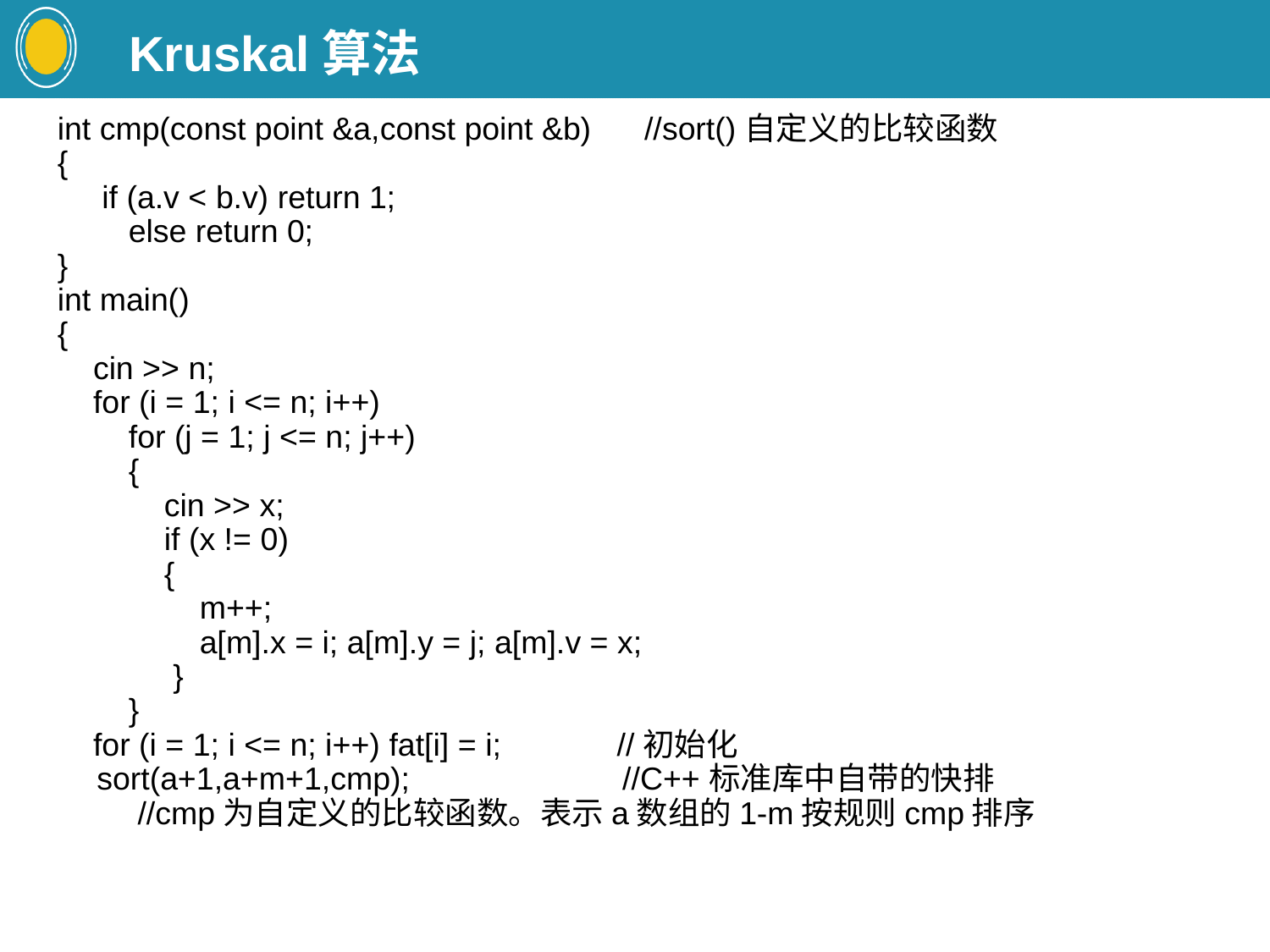

Kruskal算法
int cmp(const point &a,const point &b)      //sort()自定义的比较函数
{
     if (a.v < b.v) return 1;
        else return 0;
}
int main()
{
    cin >> n;
    for (i = 1; i <= n; i++)
        for (j = 1; j <= n; j++)
        {
            cin >> x;
            if (x != 0)
            {
                m++;
                a[m].x = i; a[m].y = j; a[m].v = x;
             }
        }
    for (i = 1; i <= n; i++) fat[i] = i;             //初始化
　sort(a+1,a+m+1,cmp);                        //C++标准库中自带的快排
         //cmp为自定义的比较函数。表示a数组的1-m按规则cmp排序